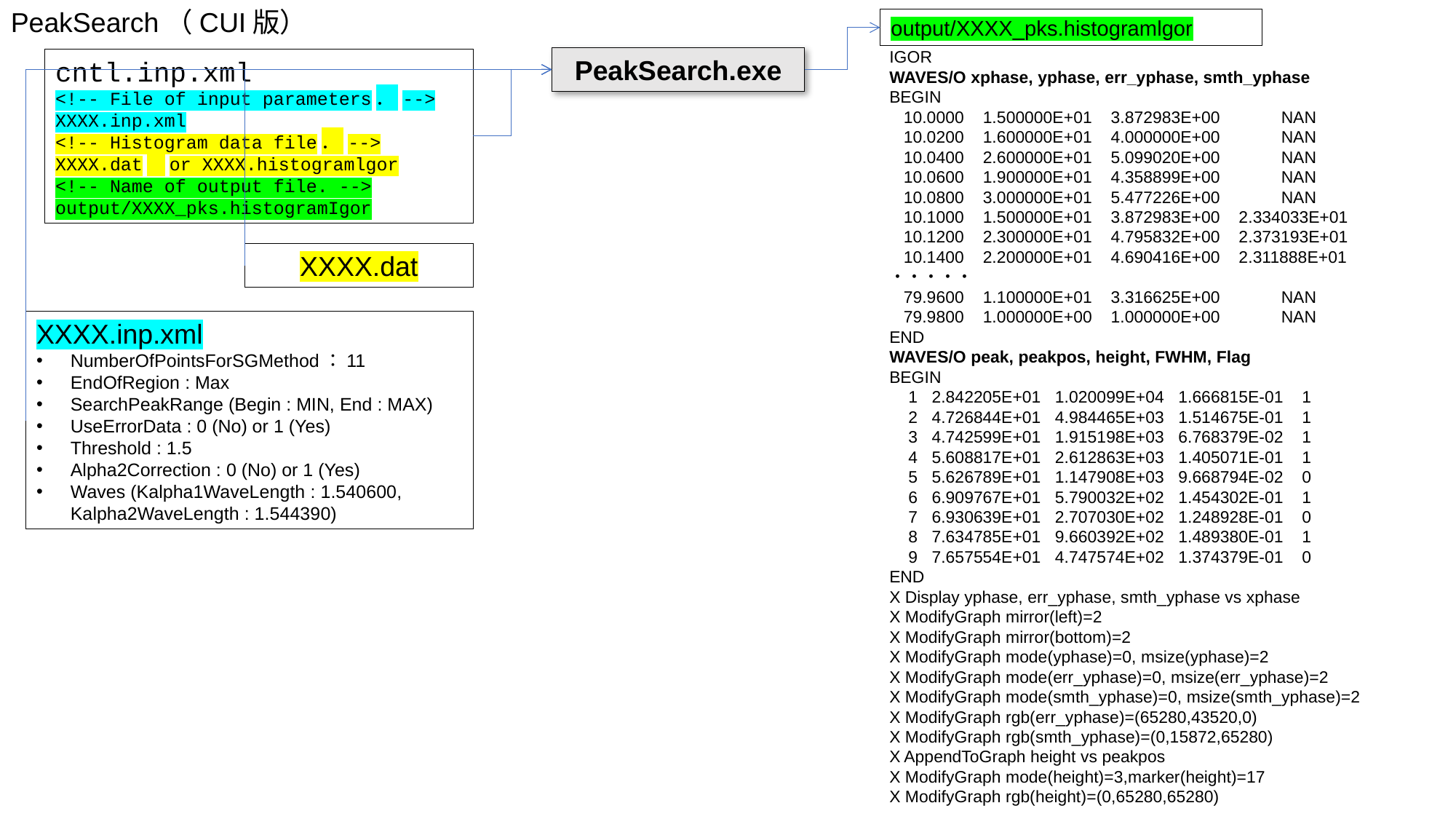

PeakSearch（CUI版）
output/XXXX_pks.histogramlgor
IGOR
WAVES/O xphase, yphase, err_yphase, smth_yphase
BEGIN
   10.0000    1.500000E+01    3.872983E+00             NAN
   10.0200    1.600000E+01    4.000000E+00             NAN
   10.0400    2.600000E+01    5.099020E+00             NAN
   10.0600    1.900000E+01    4.358899E+00             NAN
   10.0800    3.000000E+01    5.477226E+00             NAN
   10.1000    1.500000E+01    3.872983E+00    2.334033E+01
   10.1200    2.300000E+01    4.795832E+00    2.373193E+01
   10.1400    2.200000E+01    4.690416E+00    2.311888E+01
・・・・・
   79.9600    1.100000E+01    3.316625E+00             NAN
   79.9800    1.000000E+00    1.000000E+00             NAN
END
WAVES/O peak, peakpos, height, FWHM, Flag
BEGIN
    1   2.842205E+01   1.020099E+04   1.666815E-01    1
    2   4.726844E+01   4.984465E+03   1.514675E-01    1
    3   4.742599E+01   1.915198E+03   6.768379E-02    1
    4   5.608817E+01   2.612863E+03   1.405071E-01    1
    5   5.626789E+01   1.147908E+03   9.668794E-02    0
    6   6.909767E+01   5.790032E+02   1.454302E-01    1
    7   6.930639E+01   2.707030E+02   1.248928E-01    0
    8   7.634785E+01   9.660392E+02   1.489380E-01    1
    9   7.657554E+01   4.747574E+02   1.374379E-01    0
END
X Display yphase, err_yphase, smth_yphase vs xphase
X ModifyGraph mirror(left)=2
X ModifyGraph mirror(bottom)=2
X ModifyGraph mode(yphase)=0, msize(yphase)=2
X ModifyGraph mode(err_yphase)=0, msize(err_yphase)=2
X ModifyGraph mode(smth_yphase)=0, msize(smth_yphase)=2
X ModifyGraph rgb(err_yphase)=(65280,43520,0)
X ModifyGraph rgb(smth_yphase)=(0,15872,65280)
X AppendToGraph height vs peakpos
X ModifyGraph mode(height)=3,marker(height)=17
X ModifyGraph rgb(height)=(0,65280,65280)
PeakSearch.exe
cntl.inp.xml
<!-- File of input parameters． -->
XXXX.inp.xml
<!-- Histogram data file． -->
XXXX.dat　or XXXX.histogramlgor
<!-- Name of output file. -->
output/XXXX_pks.histogramIgor
XXXX.dat
XXXX.inp.xml
NumberOfPointsForSGMethod：11
EndOfRegion : Max
SearchPeakRange (Begin : MIN, End : MAX)
UseErrorData : 0 (No) or 1 (Yes)
Threshold : 1.5
Alpha2Correction : 0 (No) or 1 (Yes)
Waves (Kalpha1WaveLength : 1.540600, Kalpha2WaveLength : 1.544390)